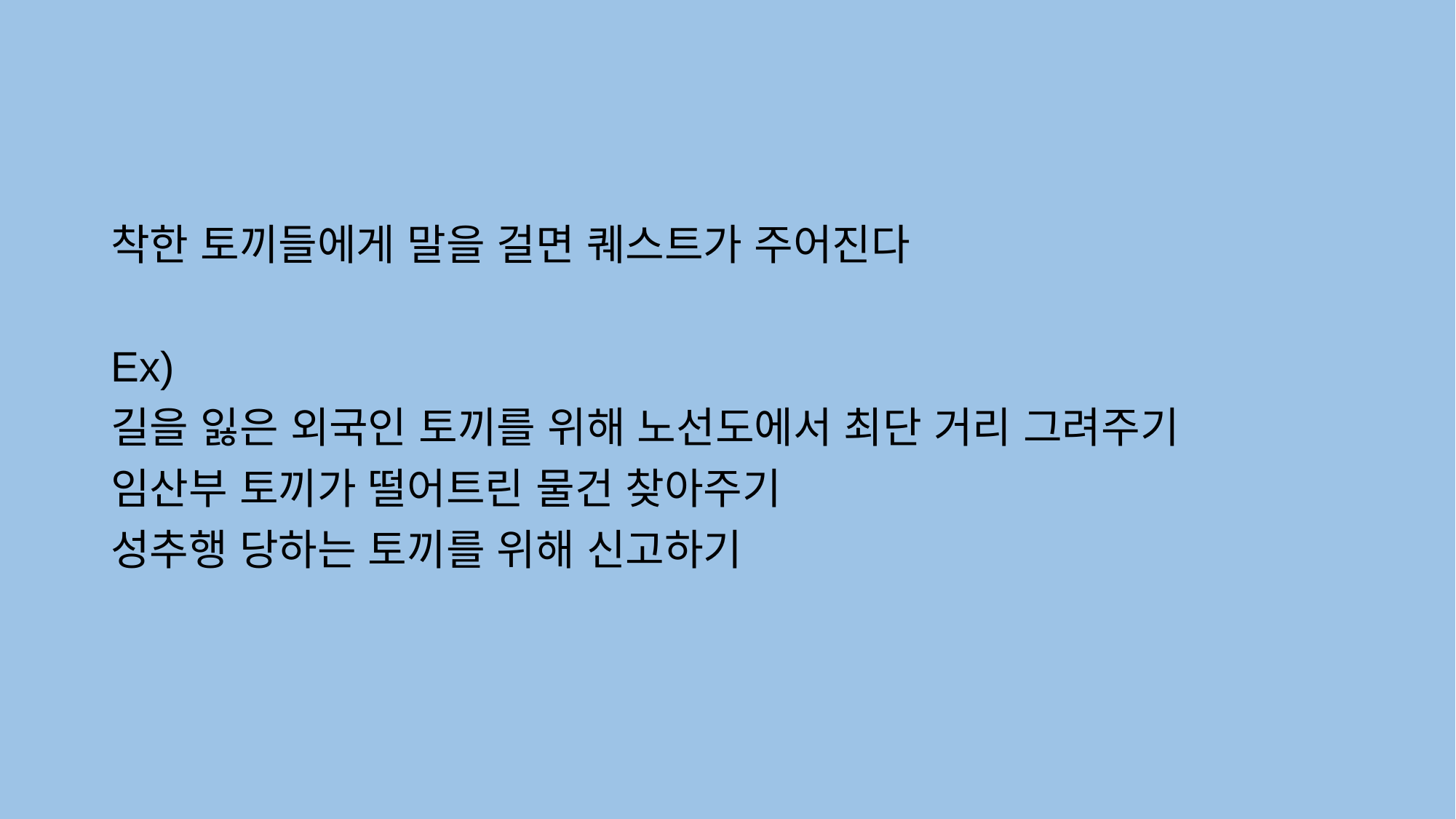

착한 토끼들에게 말을 걸면 퀘스트가 주어진다

Ex)
길을 잃은 외국인 토끼를 위해 노선도에서 최단 거리 그려주기
임산부 토끼가 떨어트린 물건 찾아주기
성추행 당하는 토끼를 위해 신고하기